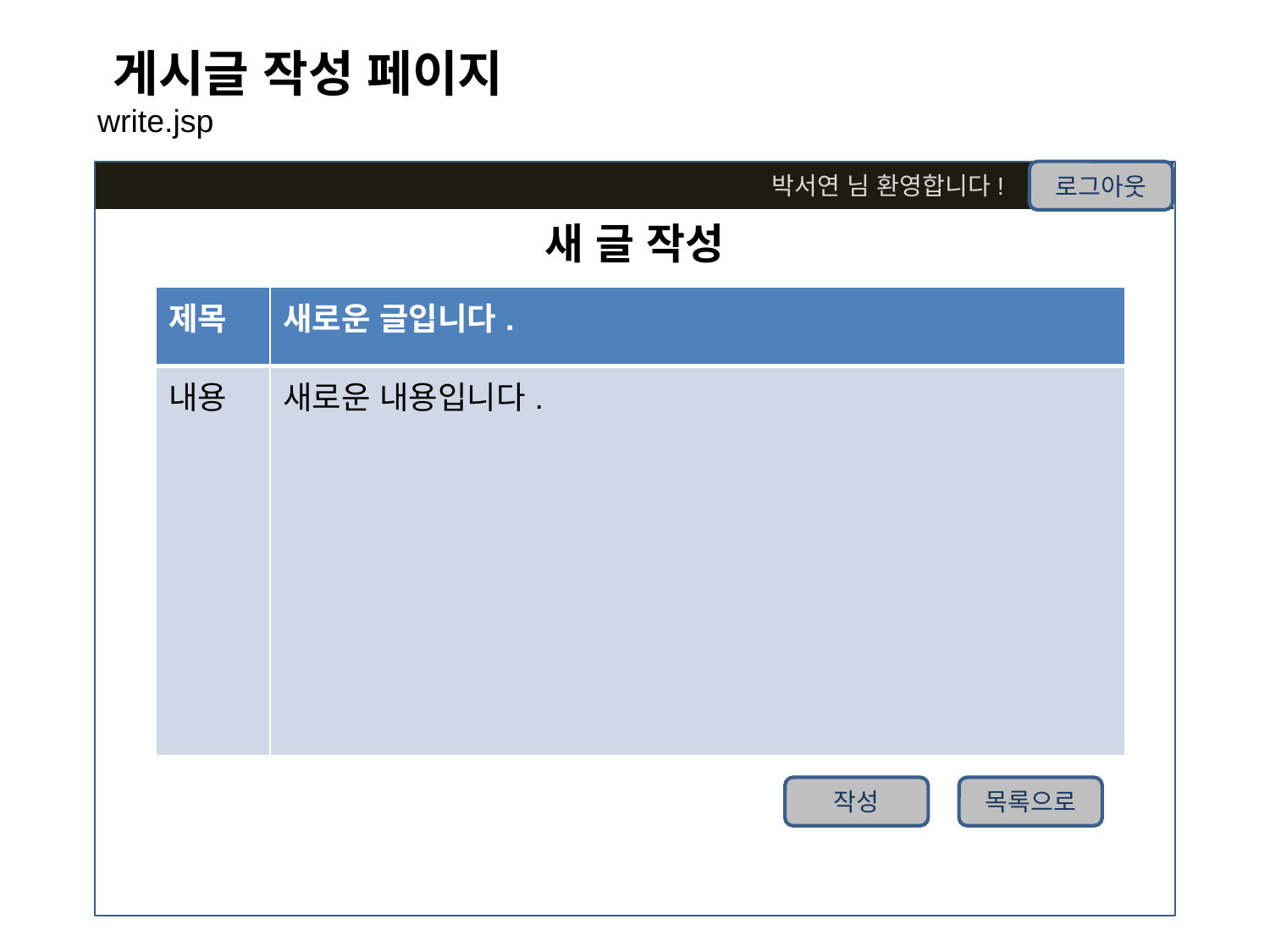

게시글 작성 페이지
write.jsp
|  |
| --- |

로그아웃
박서연 님 환영합니다!
새 글 작성
| 제목 | 새로운 글입니다. |
| --- | --- |
| 내용 | 새로운 내용입니다. |
작성
목록으로